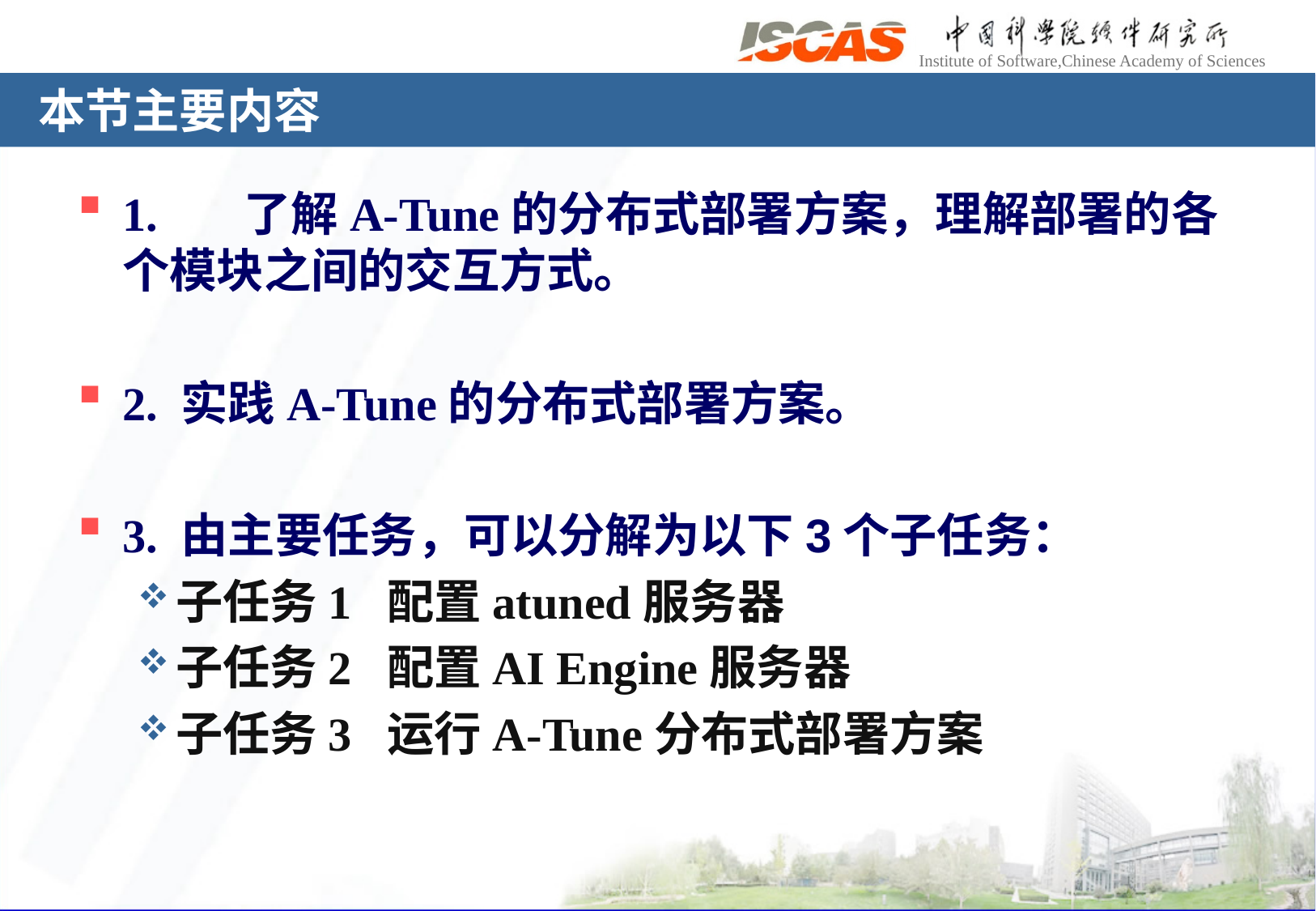

# 本节主要内容
1.	了解A-Tune的分布式部署方案，理解部署的各个模块之间的交互方式。

2. 实践A-Tune的分布式部署方案。

3. 由主要任务，可以分解为以下3个子任务：
子任务1  配置atuned服务器
子任务2  配置AI Engine服务器
子任务3  运行A-Tune分布式部署方案